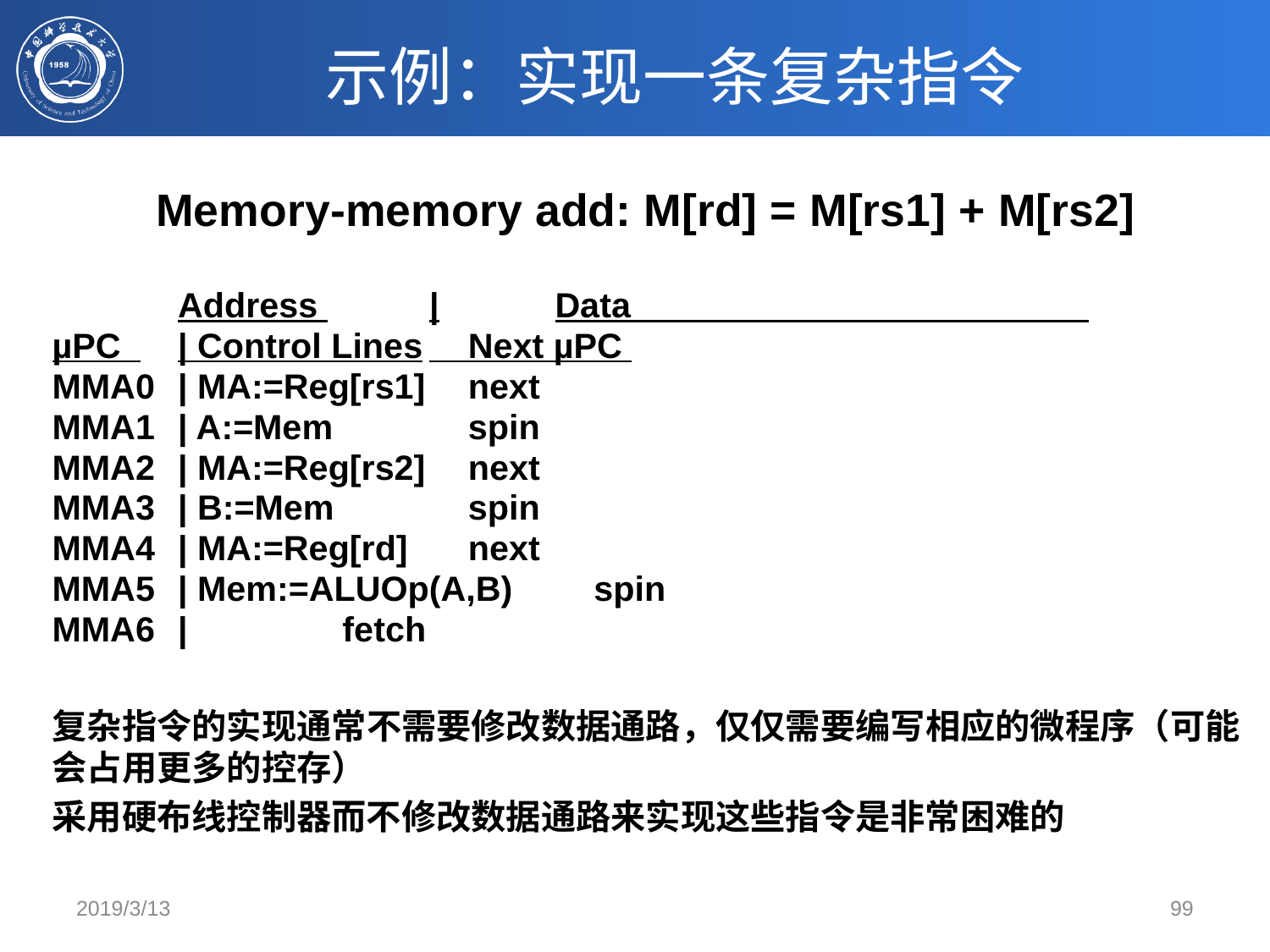

# 示例：实现一条复杂指令
Memory-memory add: M[rd] = M[rs1] + M[rs2]

	Address 		|	Data
µPC  				| Control Lines	    Next µPC
MMA0				| MA:=Reg[rs1]	    next
MMA1				| A:=Mem		    spin
MMA2				| MA:=Reg[rs2]	    next
MMA3				| B:=Mem		    spin
MMA4				| MA:=Reg[rd]	    next
MMA5				| Mem:=ALUOp(A,B)	    spin
MMA6				| 			    fetch

复杂指令的实现通常不需要修改数据通路，仅仅需要编写相应的微程序（可能会占用更多的控存）
采用硬布线控制器而不修改数据通路来实现这些指令是非常困难的

2019/3/13
99